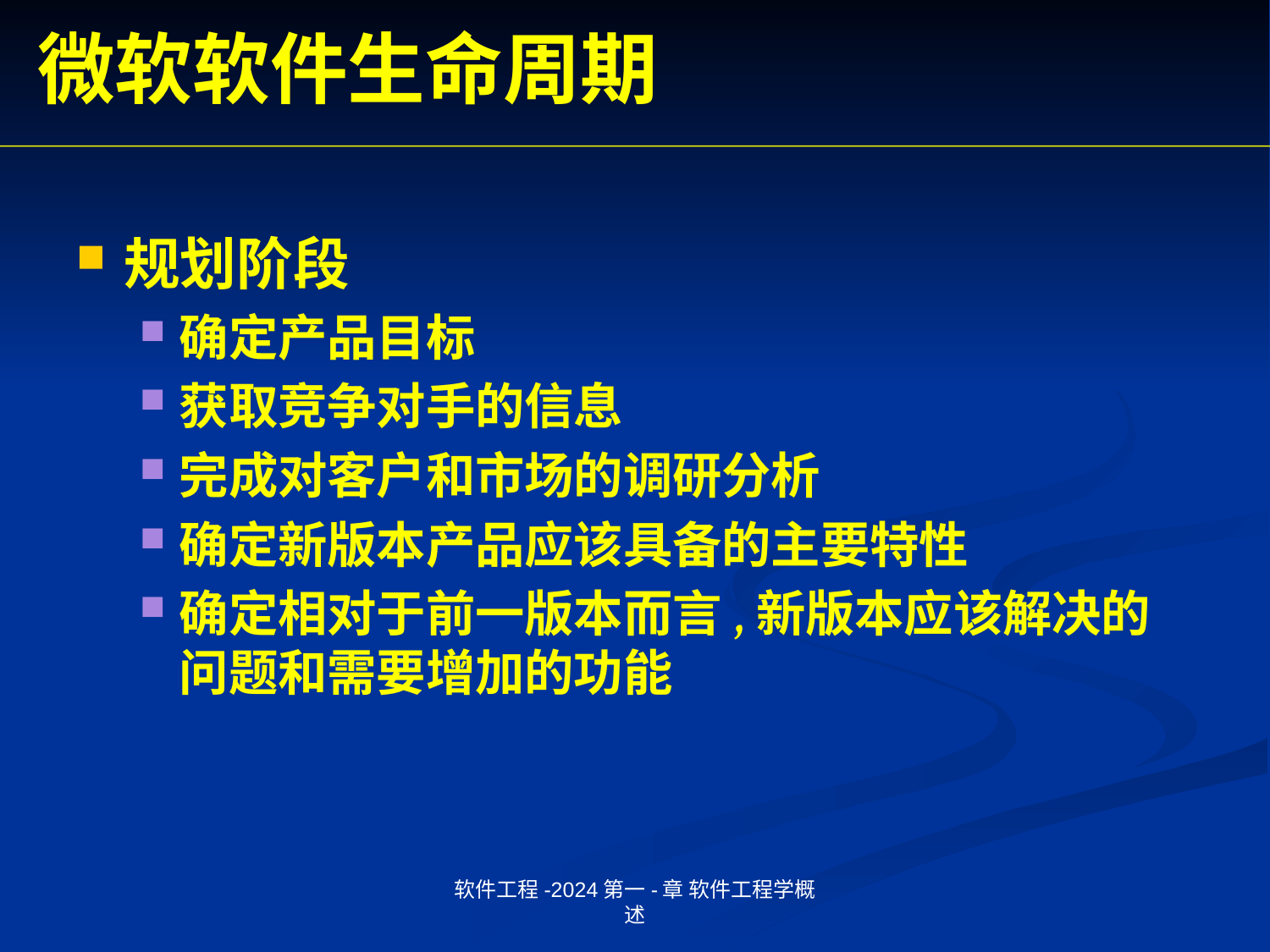

微软软件生命周期

规划阶段
确定产品目标
获取竞争对手的信息
完成对客户和市场的调研分析
确定新版本产品应该具备的主要特性
确定相对于前一版本而言,新版本应该解决的问题和需要增加的功能
软件工程-2024第一-章 软件工程学概述
167